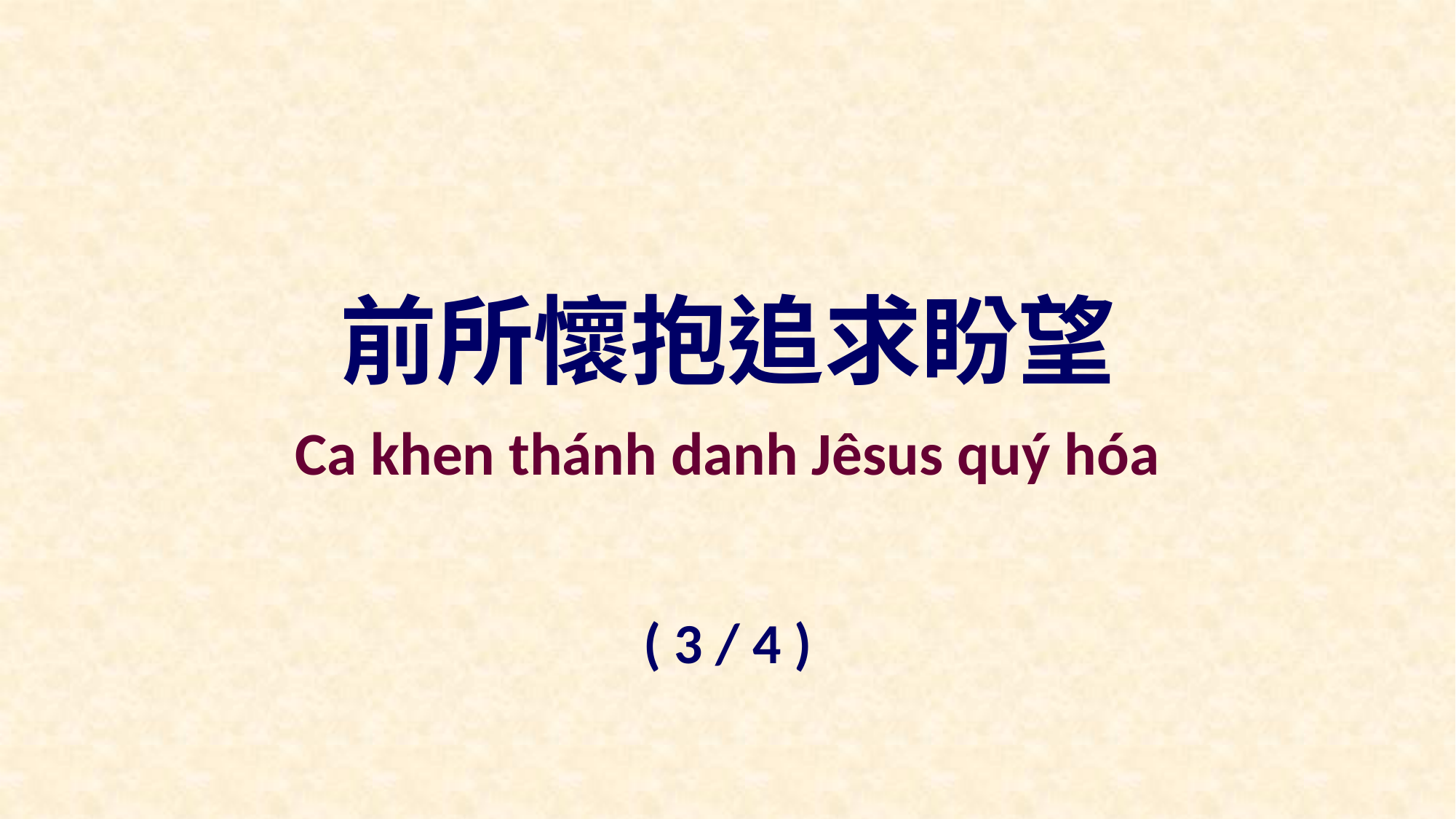

前所懷抱追求盼望
Ca khen thánh danh Jêsus quý hóa
( 3 / 4 )